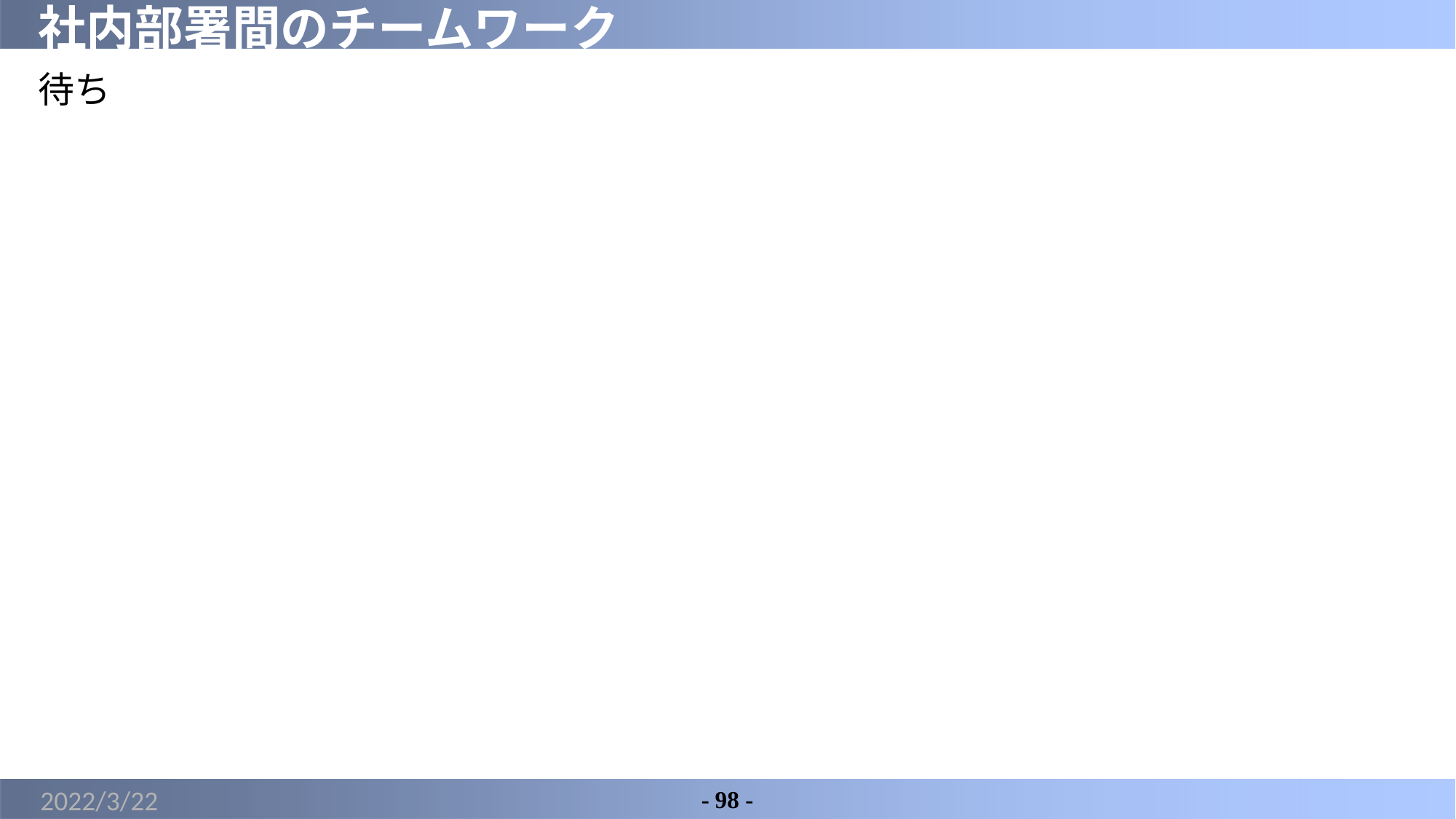

# 社内部署間のチームワーク
待ち
2022/3/22
- 98 -